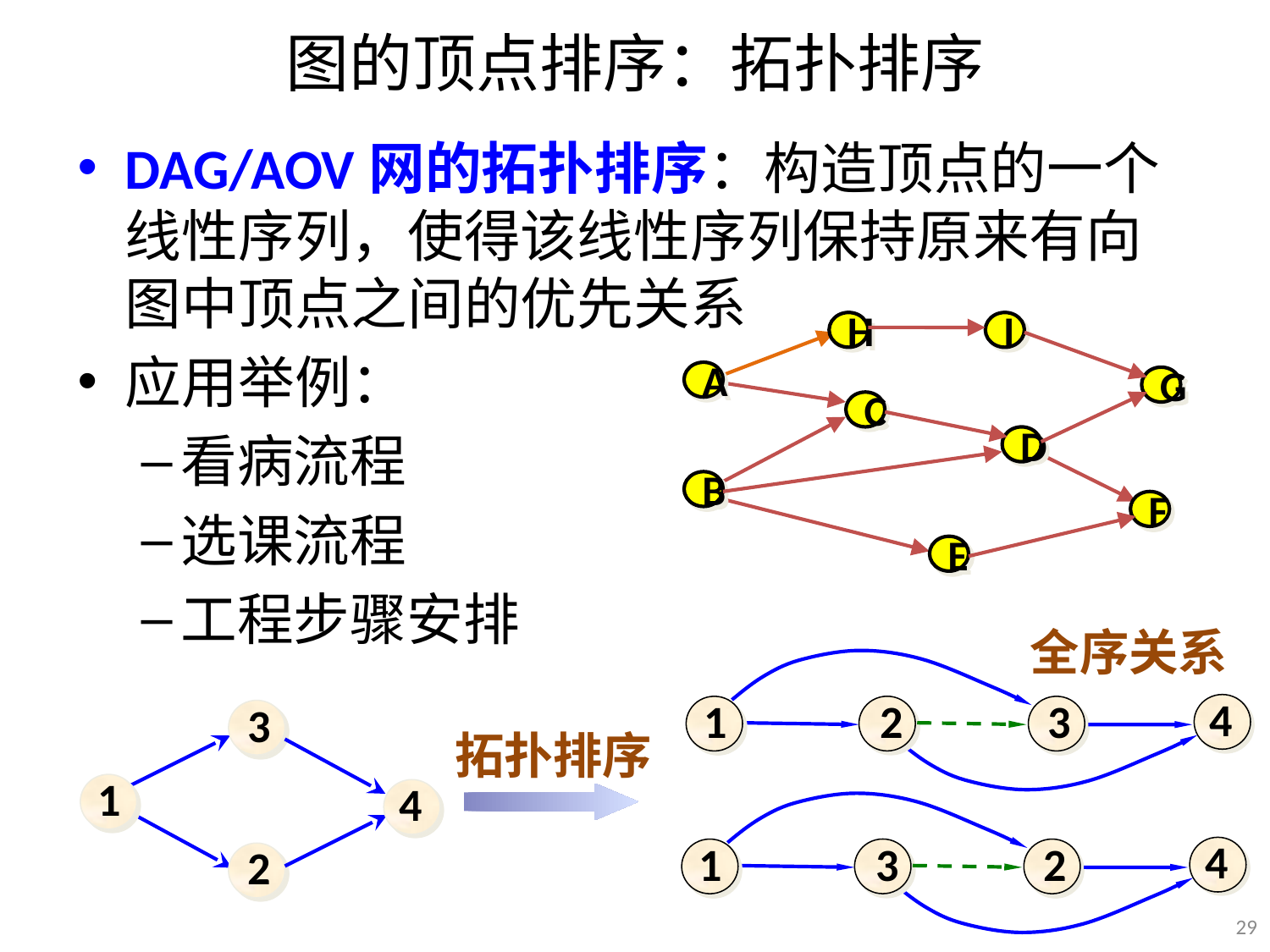

# 图的顶点排序：拓扑排序
DAG/AOV网的拓扑排序：构造顶点的一个线性序列，使得该线性序列保持原来有向图中顶点之间的优先关系
应用举例：
看病流程
选课流程
工程步骤安排
H
I

A
G

C

D

B
F

E
全序关系

4
1
2
3

3

1
4

2

拓扑排序

4
1
3
2

29